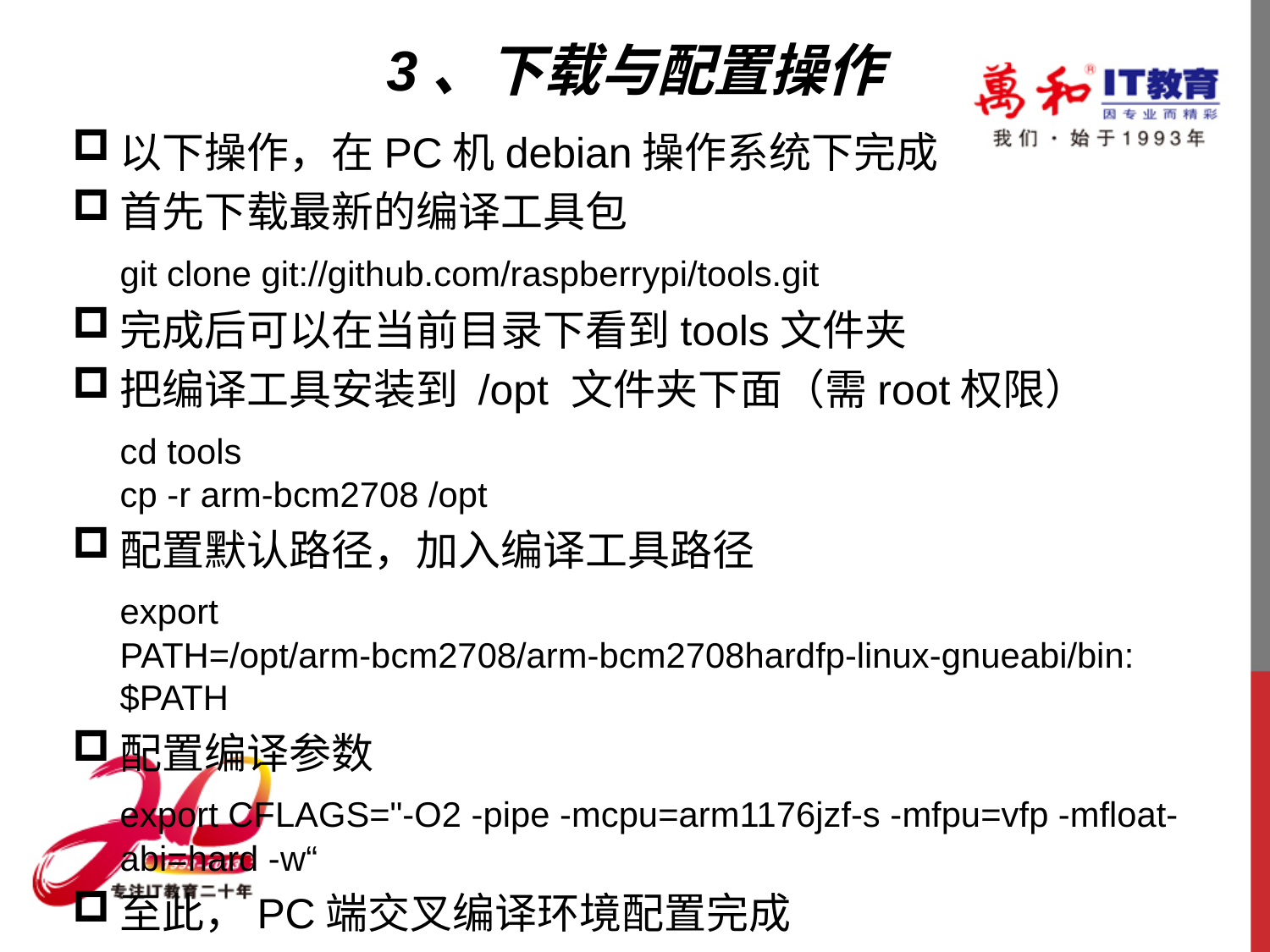

# 3、下载与配置操作
以下操作，在PC机debian操作系统下完成
首先下载最新的编译工具包
	git clone git://github.com/raspberrypi/tools.git
完成后可以在当前目录下看到tools文件夹
把编译工具安装到 /opt 文件夹下面（需root权限）
	cd tools
cp -r arm-bcm2708 /opt
配置默认路径，加入编译工具路径
	export PATH=/opt/arm-bcm2708/arm-bcm2708hardfp-linux-gnueabi/bin:$PATH
配置编译参数
	export CFLAGS="-O2 -pipe -mcpu=arm1176jzf-s -mfpu=vfp -mfloat-abi=hard -w“
至此，PC端交叉编译环境配置完成